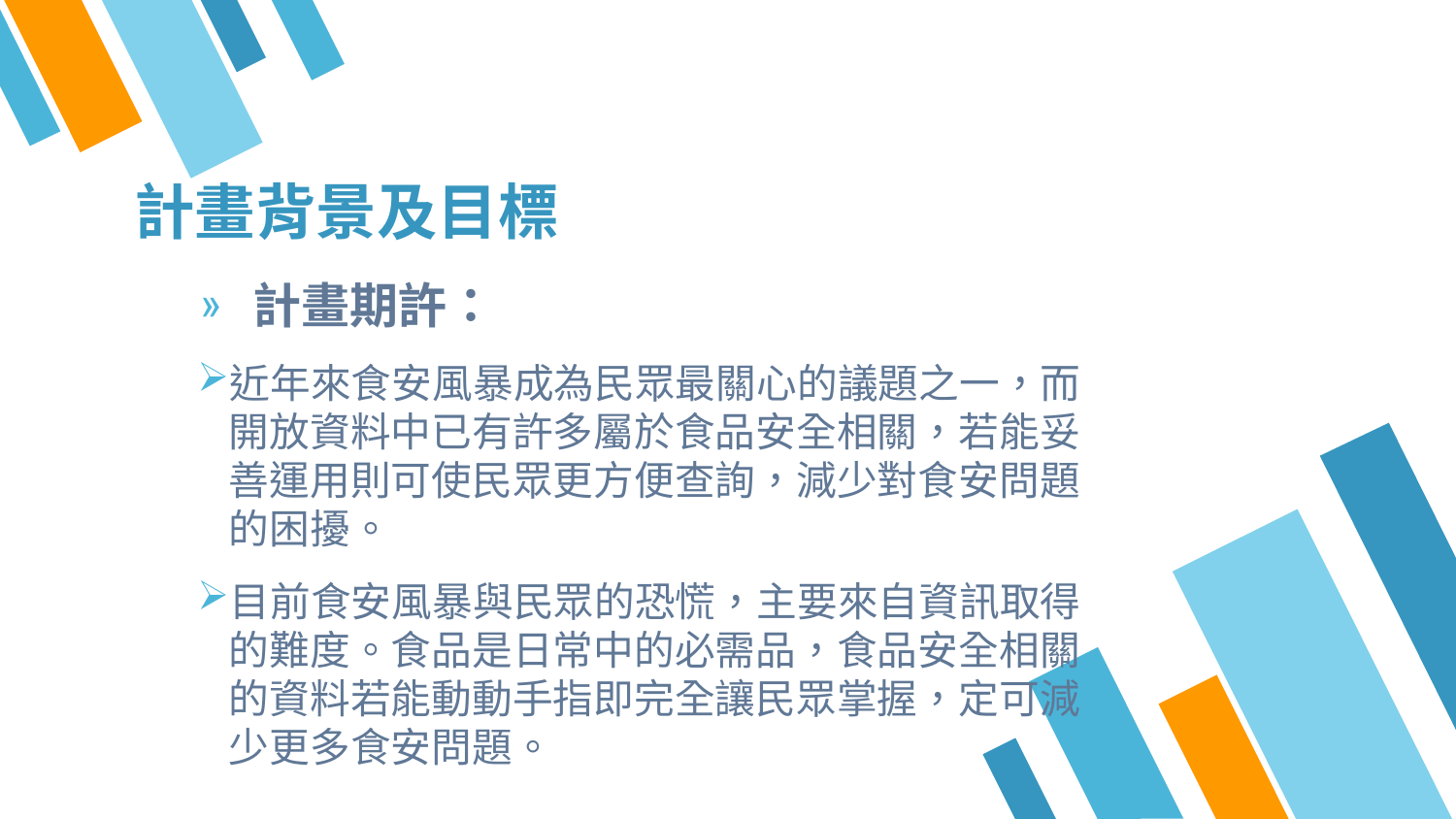

# 計畫背景及目標
計畫期許：
近年來食安風暴成為民眾最關心的議題之一，而開放資料中已有許多屬於食品安全相關，若能妥善運用則可使民眾更方便查詢，減少對食安問題的困擾。
目前食安風暴與民眾的恐慌，主要來自資訊取得的難度。食品是日常中的必需品，食品安全相關的資料若能動動手指即完全讓民眾掌握，定可減少更多食安問題。